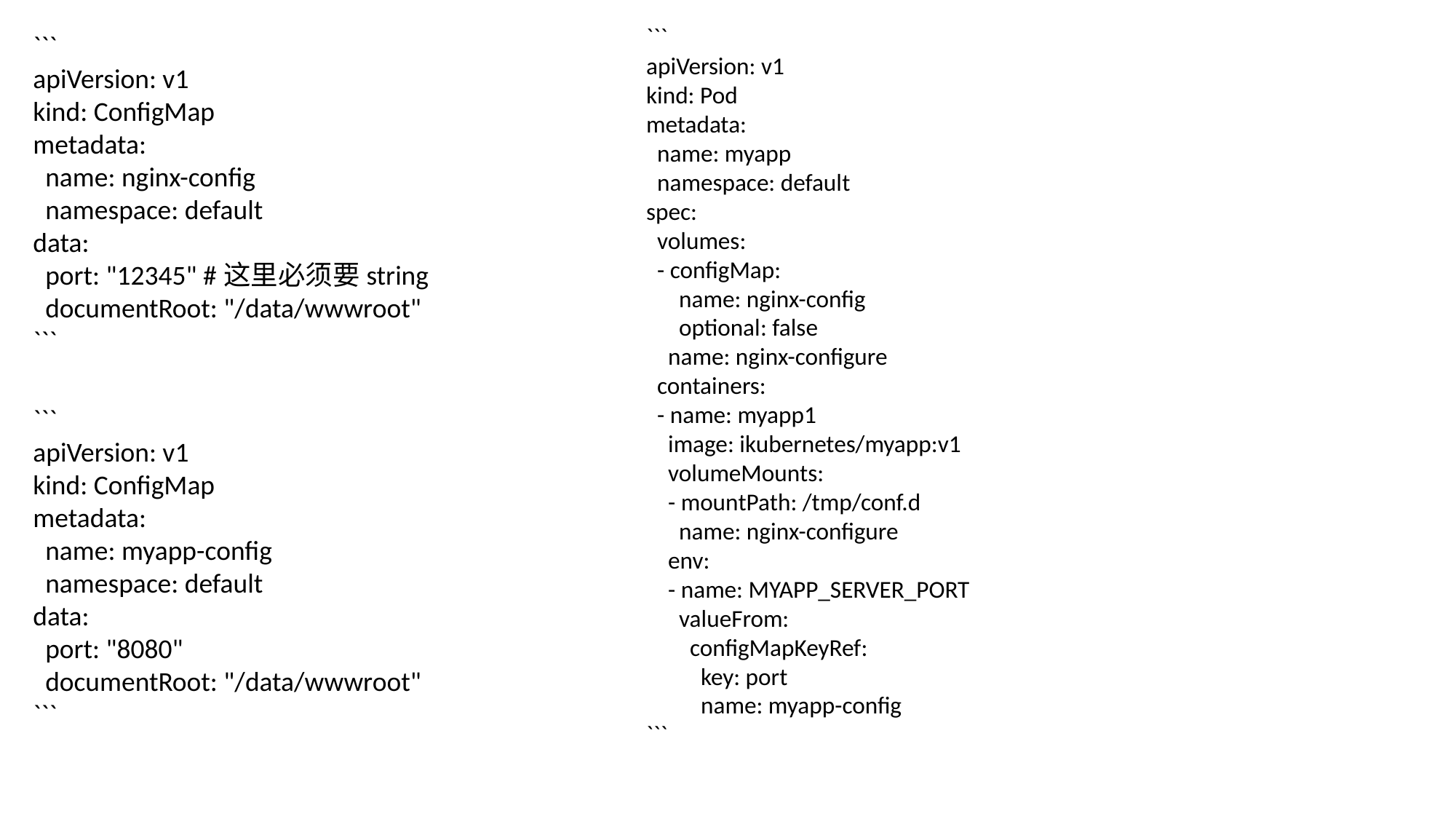

```
apiVersion: v1
kind: Pod
metadata:
  name: myapp
  namespace: default
spec:
  volumes:
  - configMap:
      name: nginx-config
      optional: false
    name: nginx-configure
  containers:
  - name: myapp1
    image: ikubernetes/myapp:v1
    volumeMounts:
    - mountPath: /tmp/conf.d
      name: nginx-configure
    env:
    - name: MYAPP_SERVER_PORT
      valueFrom:
        configMapKeyRef:
          key: port
          name: myapp-config
```
```
apiVersion: v1
kind: ConfigMap
metadata:
  name: nginx-config
  namespace: default
data:
  port: "12345" #这里必须要string
  documentRoot: "/data/wwwroot"
```
```
apiVersion: v1
kind: ConfigMap
metadata:
  name: myapp-config
  namespace: default
data:
  port: "8080"
  documentRoot: "/data/wwwroot"
```